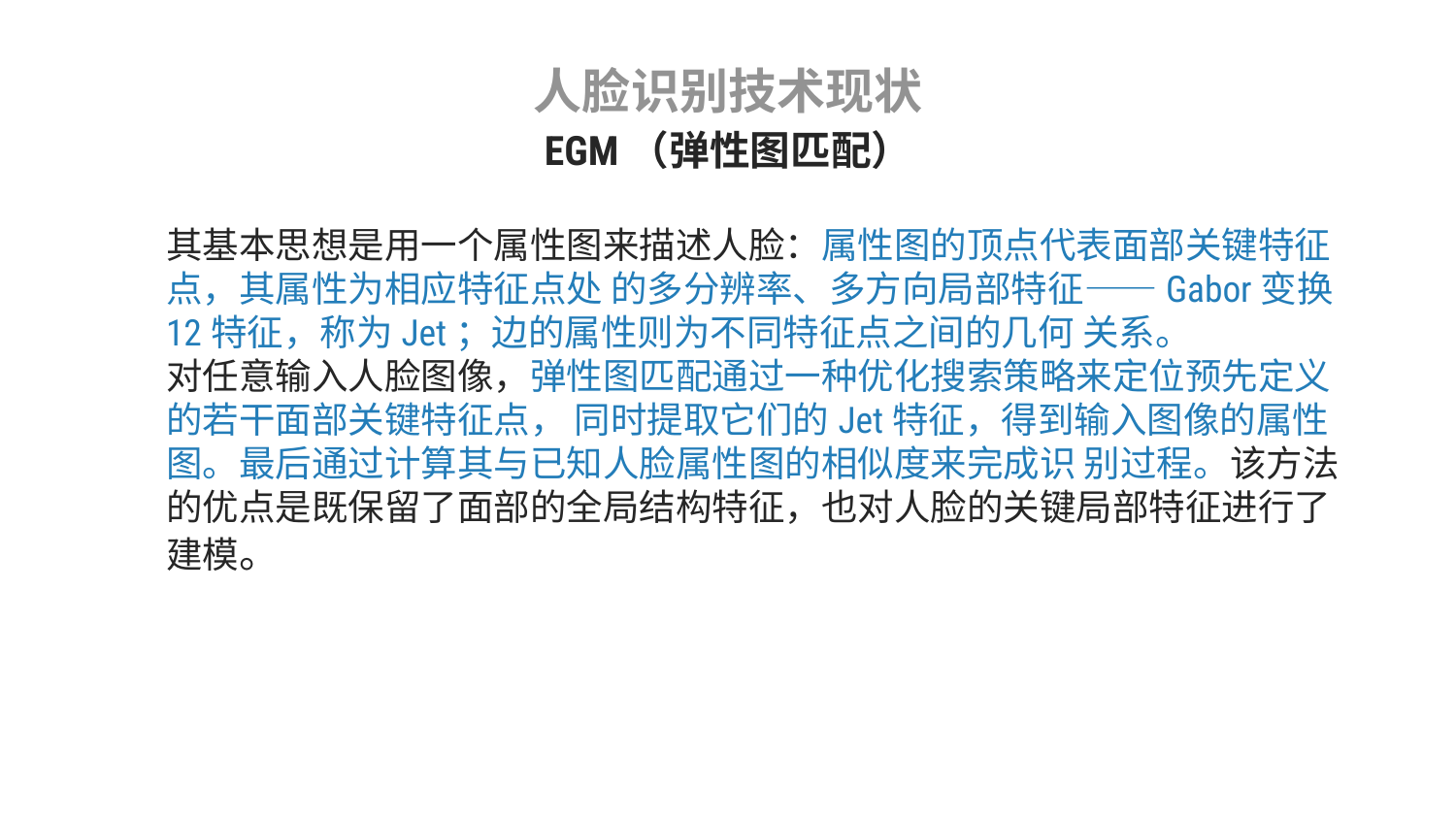

# 人脸识别技术现状
EGM（弹性图匹配）
其基本思想是用一个属性图来描述人脸：属性图的顶点代表面部关键特征点，其属性为相应特征点处 的多分辨率、多方向局部特征——Gabor变换12特征，称为Jet；边的属性则为不同特征点之间的几何 关系。
对任意输入人脸图像，弹性图匹配通过一种优化搜索策略来定位预先定义的若干面部关键特征点， 同时提取它们的Jet特征，得到输入图像的属性图。最后通过计算其与已知人脸属性图的相似度来完成识 别过程。该方法的优点是既保留了面部的全局结构特征，也对人脸的关键局部特征进行了建模。
https://blog.csdn.net/real_myth/article/details/44828219